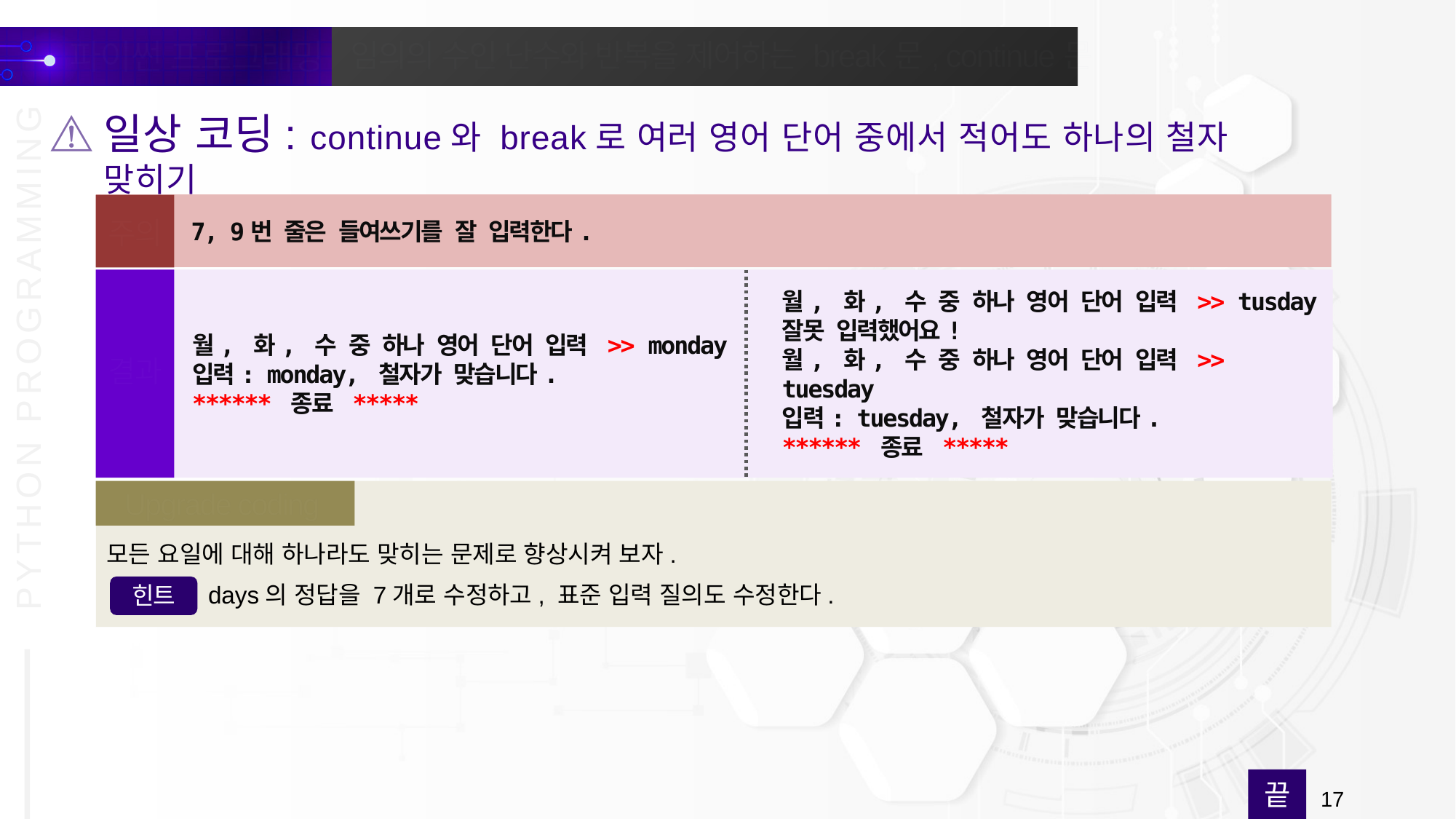

일상 코딩: continue와 break로 여러 영어 단어 중에서 적어도 하나의 철자 맞히기
7, 9번 줄은 들여쓰기를 잘 입력한다.

주의
월, 화, 수 중 하나 영어 단어 입력 >> monday
입력: monday, 철자가 맞습니다.
****** 종료 *****

월, 화, 수 중 하나 영어 단어 입력 >> tusday
잘못 입력했어요!
월, 화, 수 중 하나 영어 단어 입력 >> tuesday
입력: tuesday, 철자가 맞습니다.
****** 종료 *****
결과

Upgrade coding
모든 요일에 대해 하나라도 맞히는 문제로 향상시켜 보자.
days의 정답을 7개로 수정하고, 표준 입력 질의도 수정한다.
힌트

끝
17